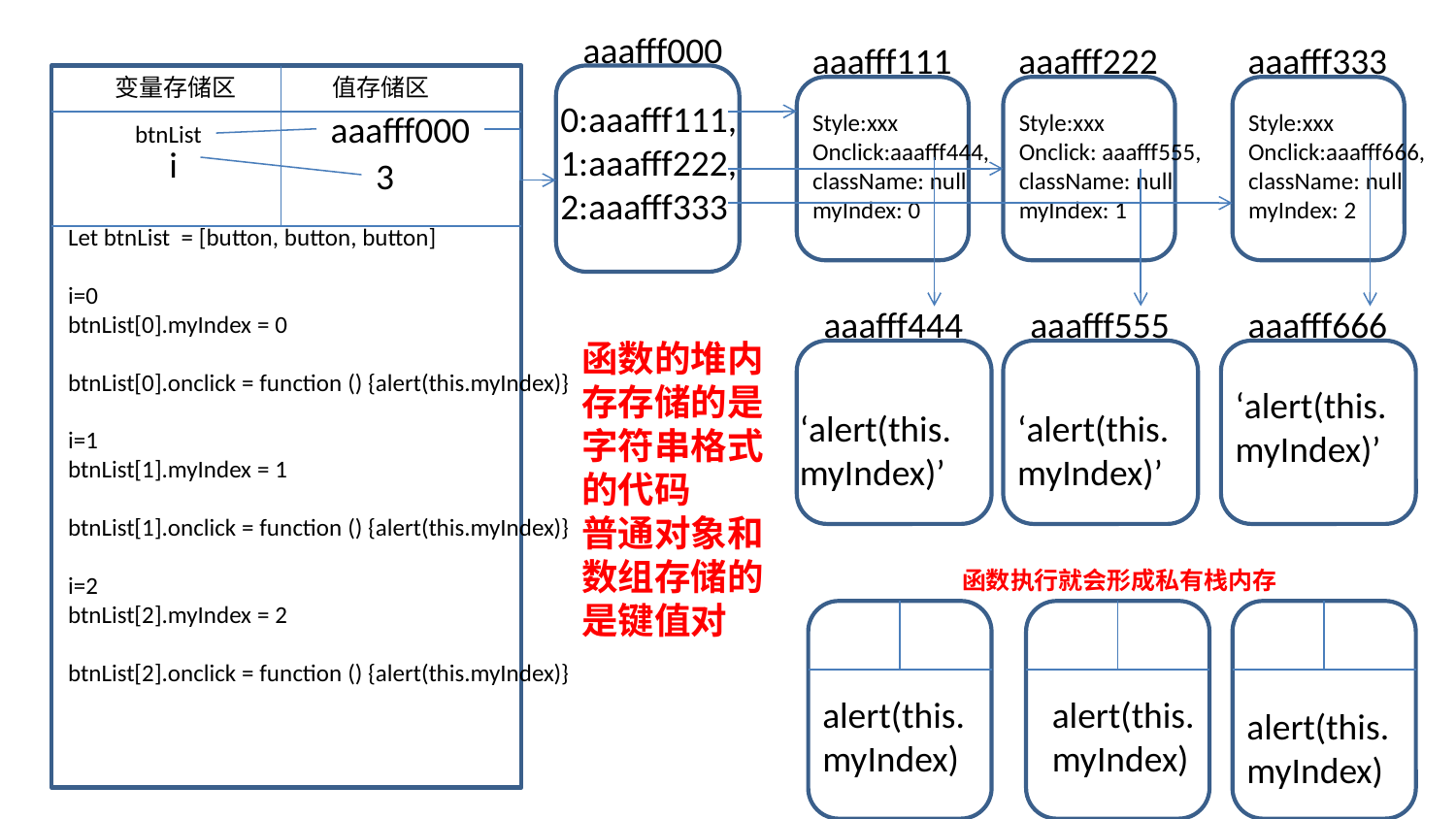

aaafff000
aaafff111
aaafff222
aaafff333

变量存储区                  值存储区

0:aaafff111,
1:aaafff222,
2:aaafff333
aaafff000
Style:xxx
Onclick:aaafff444,
className: null
myIndex: 0
Style:xxx
Onclick: aaafff555,
className: null
myIndex: 1

Style:xxx
Onclick:aaafff666,
className: null
myIndex: 2

btnList
i
3
Let btnList  = [button, button, button]

i=0
btnList[0].myIndex = 0

btnList[0].onclick = function () {alert(this.myIndex)}

i=1
btnList[1].myIndex = 1

btnList[1].onclick = function () {alert(this.myIndex)}

i=2
btnList[2].myIndex = 2

btnList[2].onclick = function () {alert(this.myIndex)}

aaafff444
aaafff555
aaafff666
函数的堆内存存储的是字符串格式的代码
普通对象和数组存储的是键值对

‘alert(this.myIndex)’

‘alert(this.myIndex)’
‘alert(this.myIndex)’

函数执行就会形成私有栈内存

alert(this.myIndex)
alert(this.myIndex)
alert(this.myIndex)